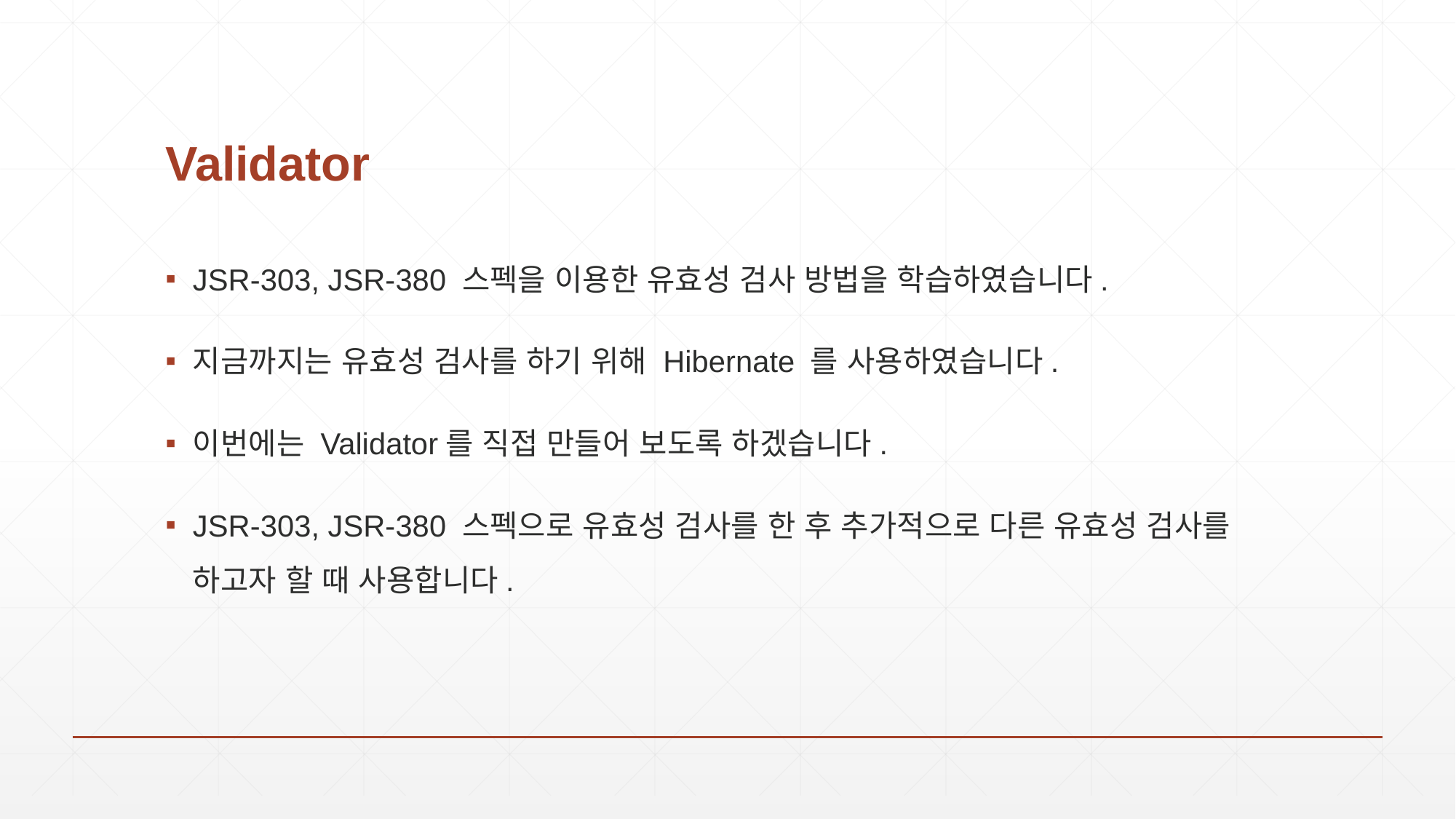

# Validator
JSR-303, JSR-380 스펙을 이용한 유효성 검사 방법을 학습하였습니다.
지금까지는 유효성 검사를 하기 위해 Hibernate 를 사용하였습니다.
이번에는 Validator를 직접 만들어 보도록 하겠습니다.
JSR-303, JSR-380 스펙으로 유효성 검사를 한 후 추가적으로 다른 유효성 검사를 하고자 할 때 사용합니다.